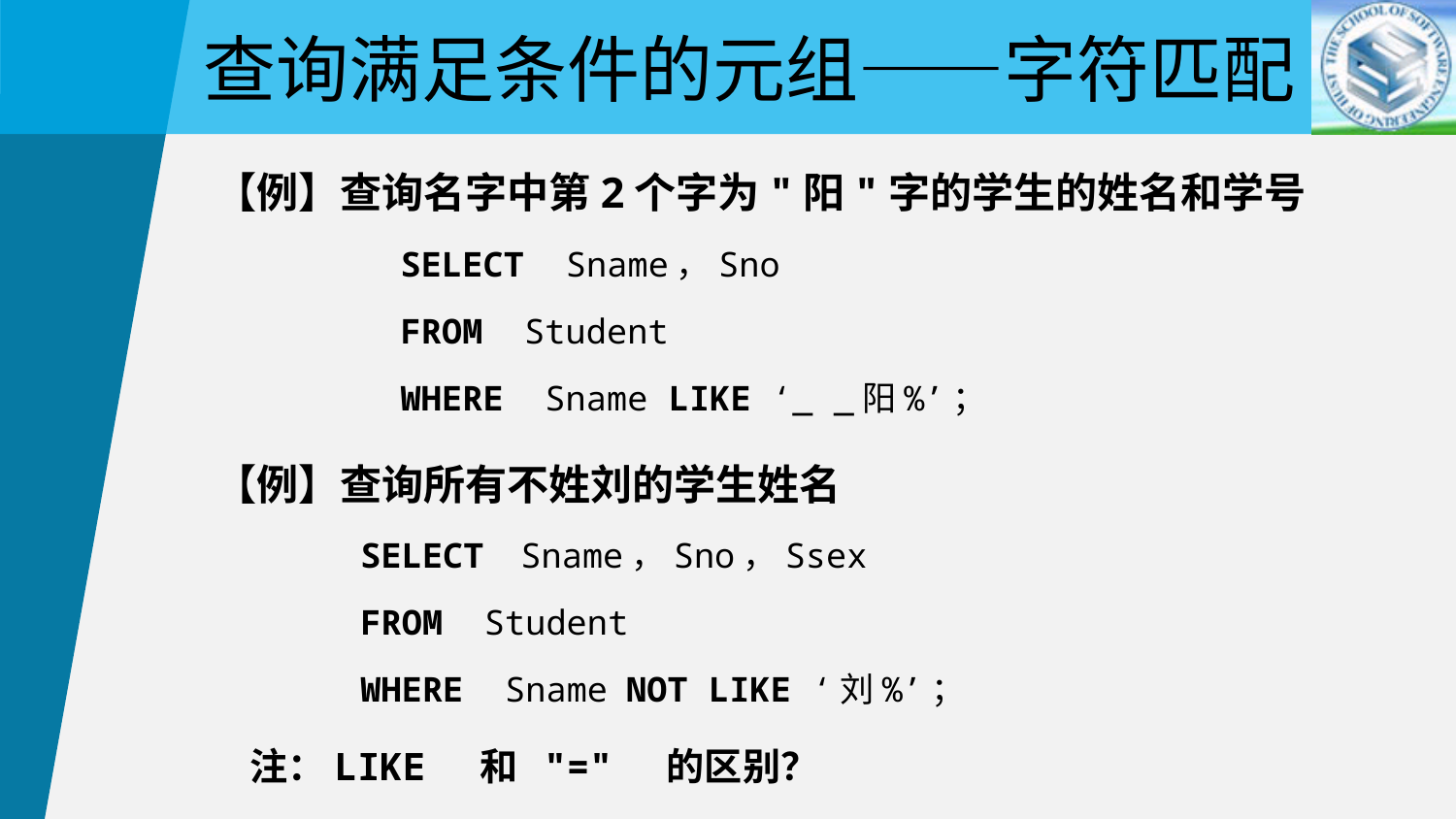

查询满足条件的元组——字符匹配
【例】查询名字中第2个字为"阳"字的学生的姓名和学号
         SELECT  Sname，Sno
         FROM  Student
         WHERE  Sname LIKE ‘_ _阳%’；
【例】查询所有不姓刘的学生姓名
        SELECT  Sname，Sno，Ssex
        FROM  Student
        WHERE  Sname NOT LIKE ‘刘%’；
   注：LIKE  和  "="  的区别？